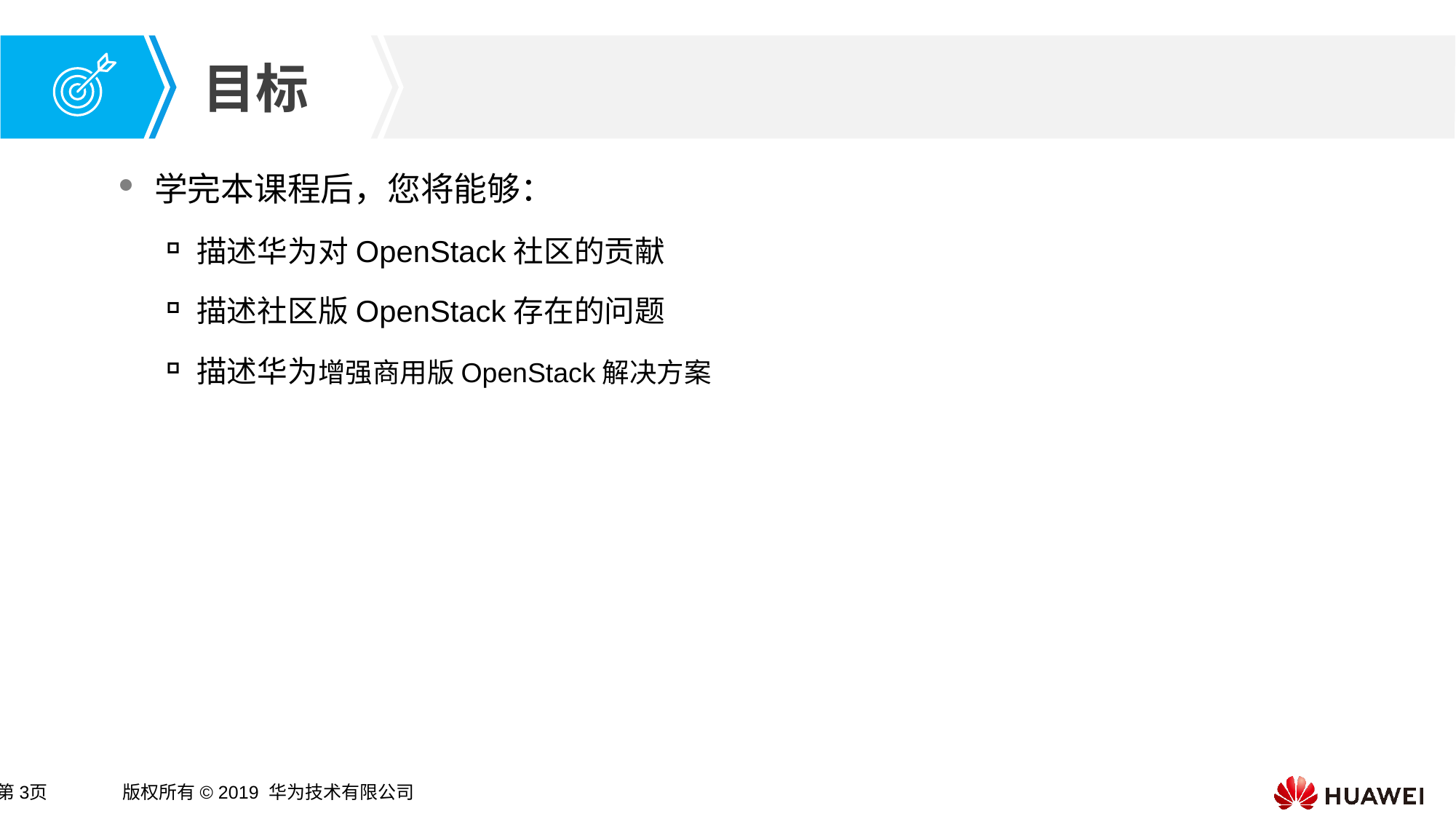

学完本课程后，您将能够：
描述华为对OpenStack社区的贡献
描述社区版OpenStack存在的问题
描述华为增强商用版OpenStack解决方案